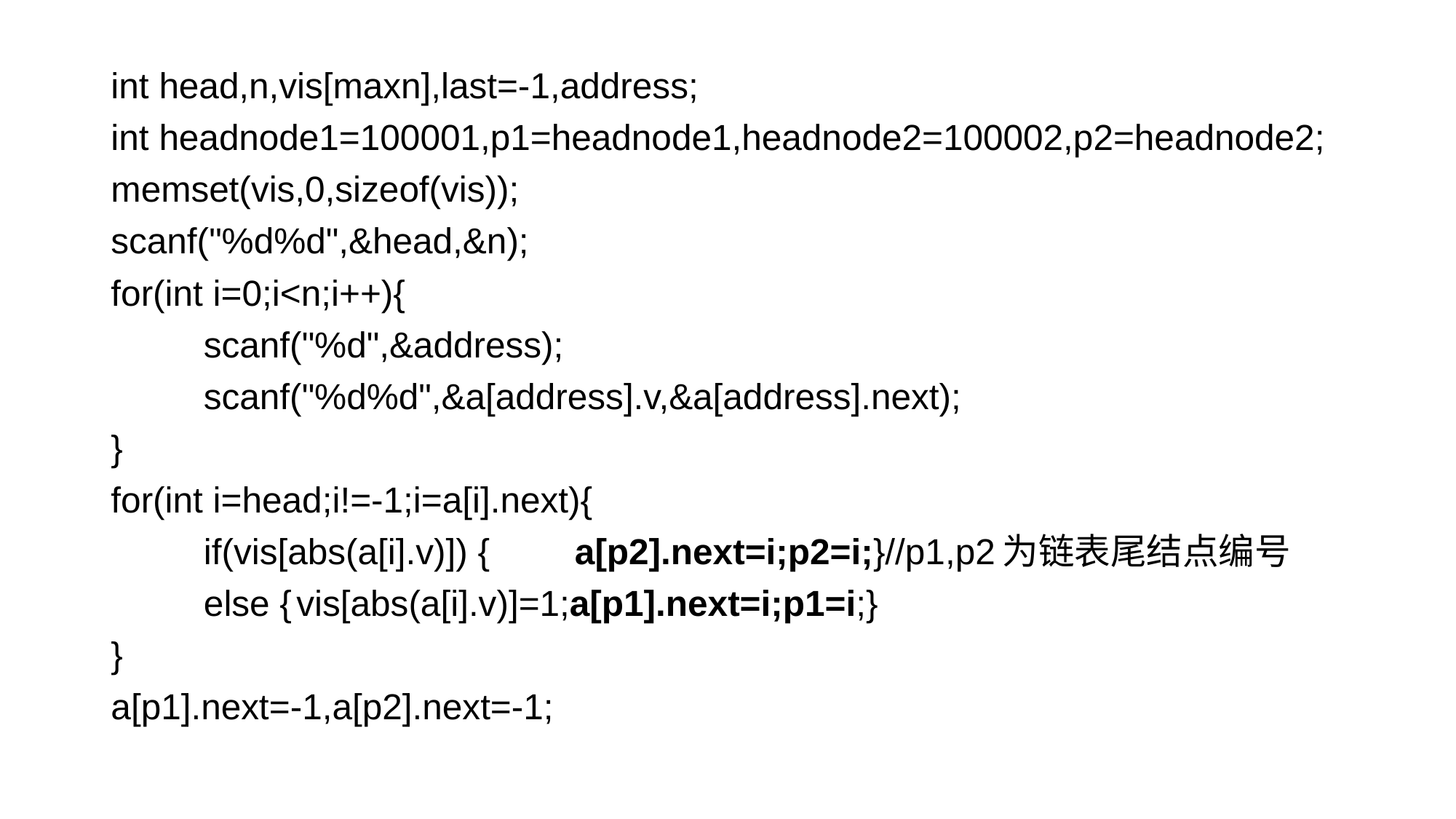

int head,n,vis[maxn],last=-1,address;
int headnode1=100001,p1=headnode1,headnode2=100002,p2=headnode2;
memset(vis,0,sizeof(vis));
scanf("%d%d",&head,&n);
for(int i=0;i<n;i++){
	scanf("%d",&address);
	scanf("%d%d",&a[address].v,&a[address].next);
}
for(int i=head;i!=-1;i=a[i].next){
	if(vis[abs(a[i].v)]) {	a[p2].next=i;p2=i;}//p1,p2为链表尾结点编号
	else {	vis[abs(a[i].v)]=1;a[p1].next=i;p1=i;}
}
a[p1].next=-1,a[p2].next=-1;